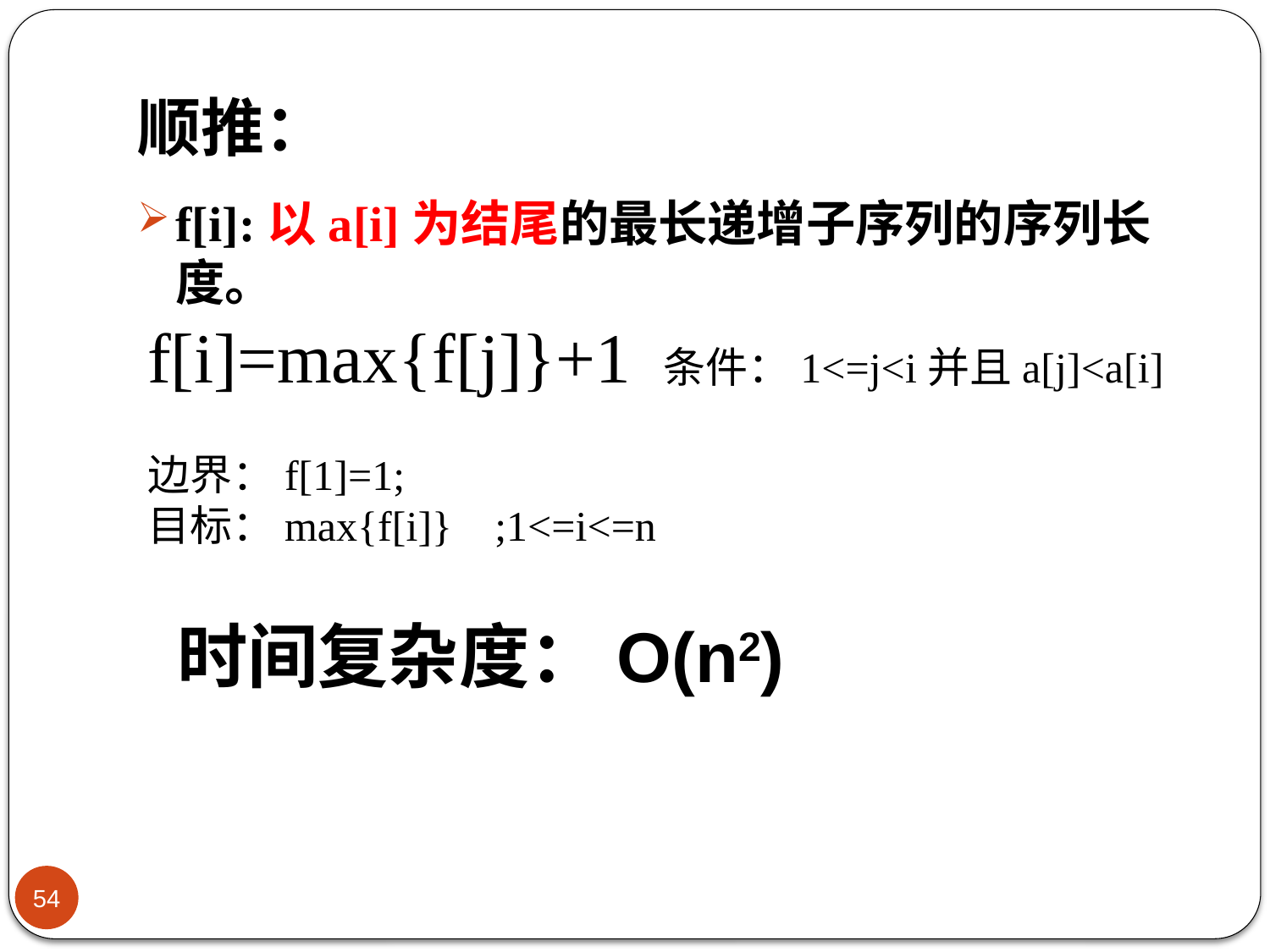

# 顺推：
f[i]:以a[i]为结尾的最长递增子序列的序列长度。

f[i]=max{f[j]}+1  条件：1<=j<i并且a[j]<a[i]

边界：f[1]=1;
目标：max{f[i]}    ;1<=i<=n
时间复杂度：O(n2)
54